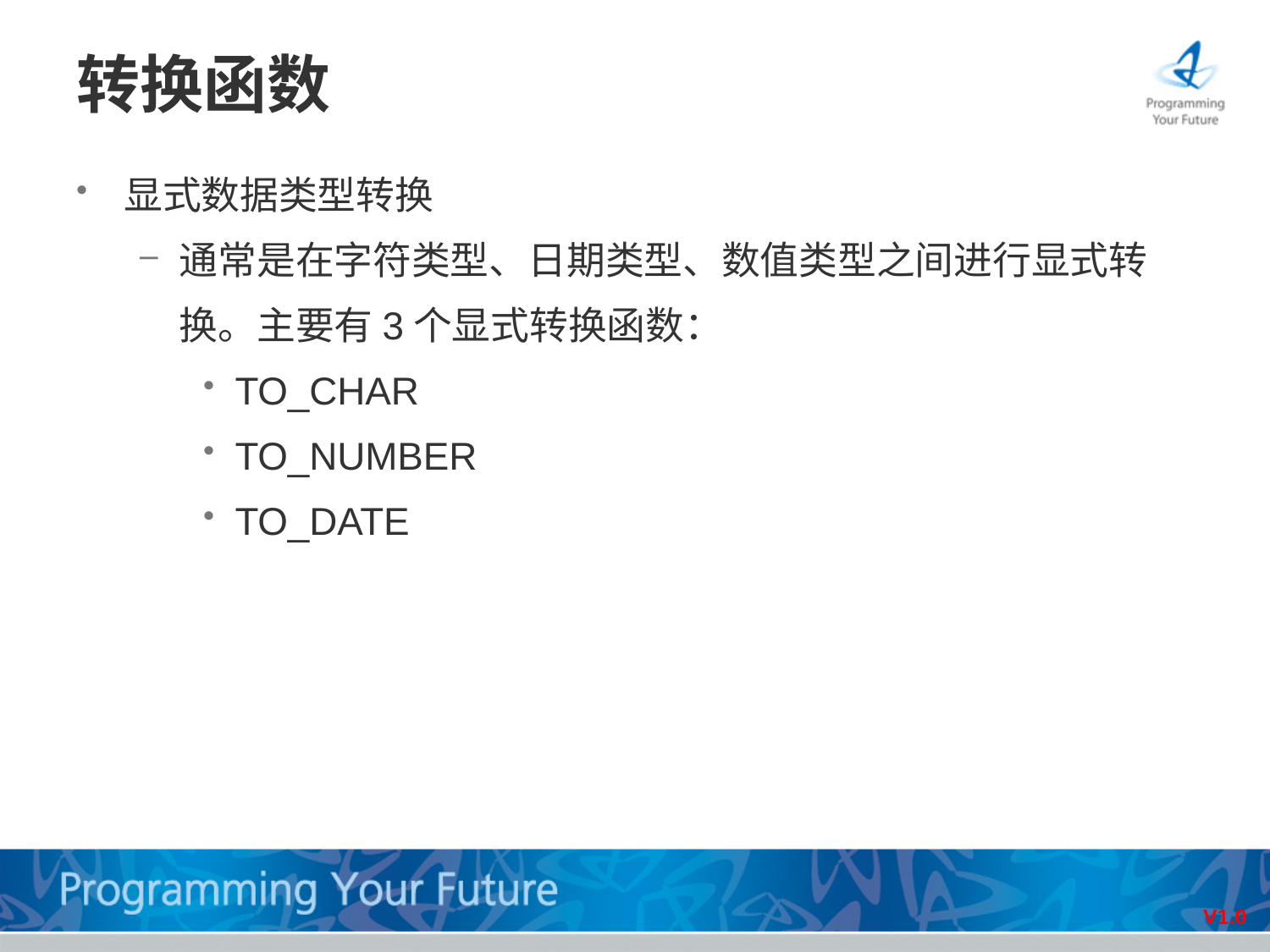

# 转换函数
显式数据类型转换
通常是在字符类型、日期类型、数值类型之间进行显式转换。主要有3个显式转换函数：
TO_CHAR
TO_NUMBER
TO_DATE